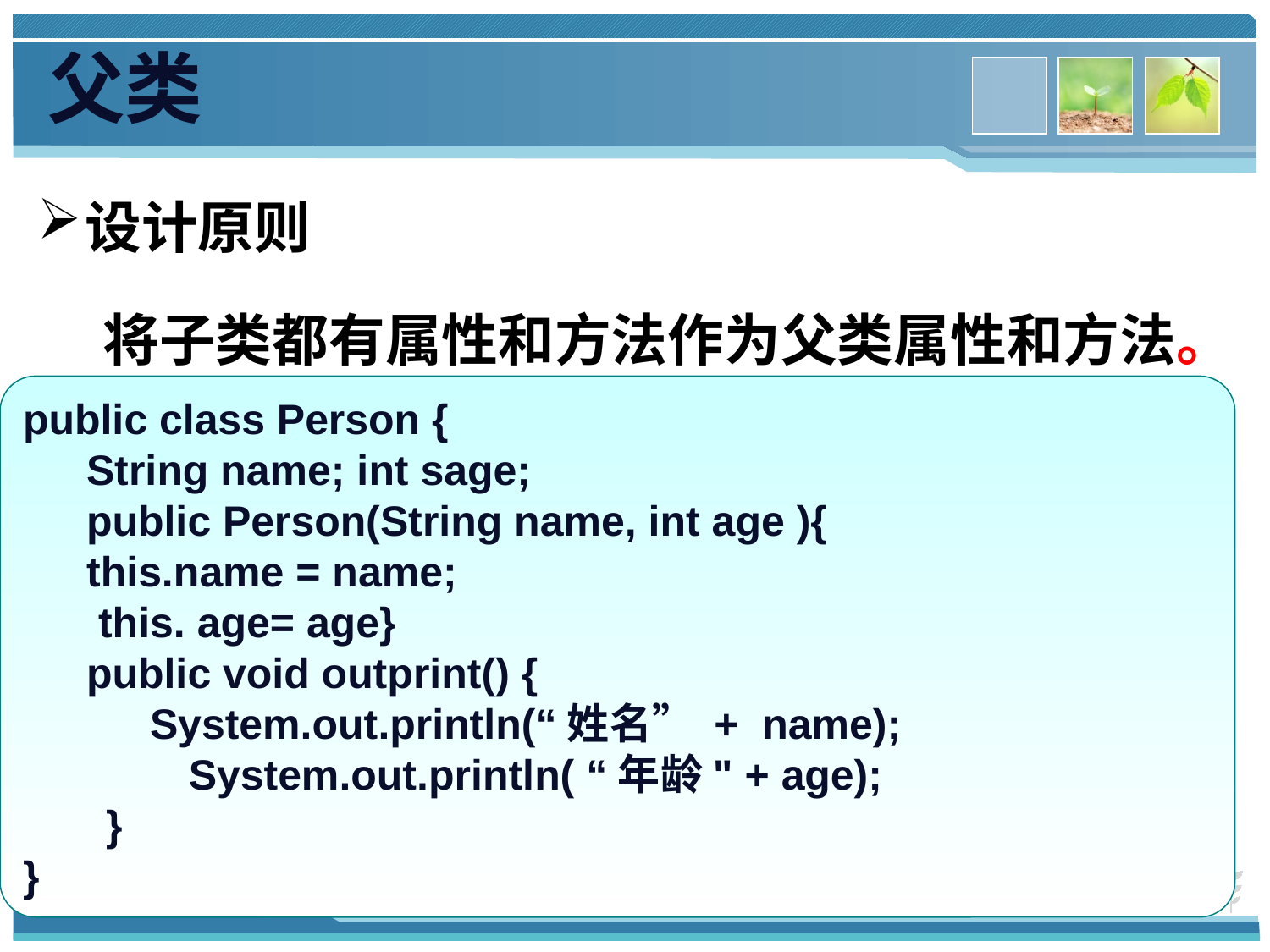

父类
设计原则
    将子类都有属性和方法作为父类属性和方法。
public class Person {
String name; int sage;
public Person(String name, int age ){
this.name = name;
 this. age= age}
public void outprint() {
	System.out.println(“姓名” +  name);
              System.out.println( “年龄" + age);
       }
}